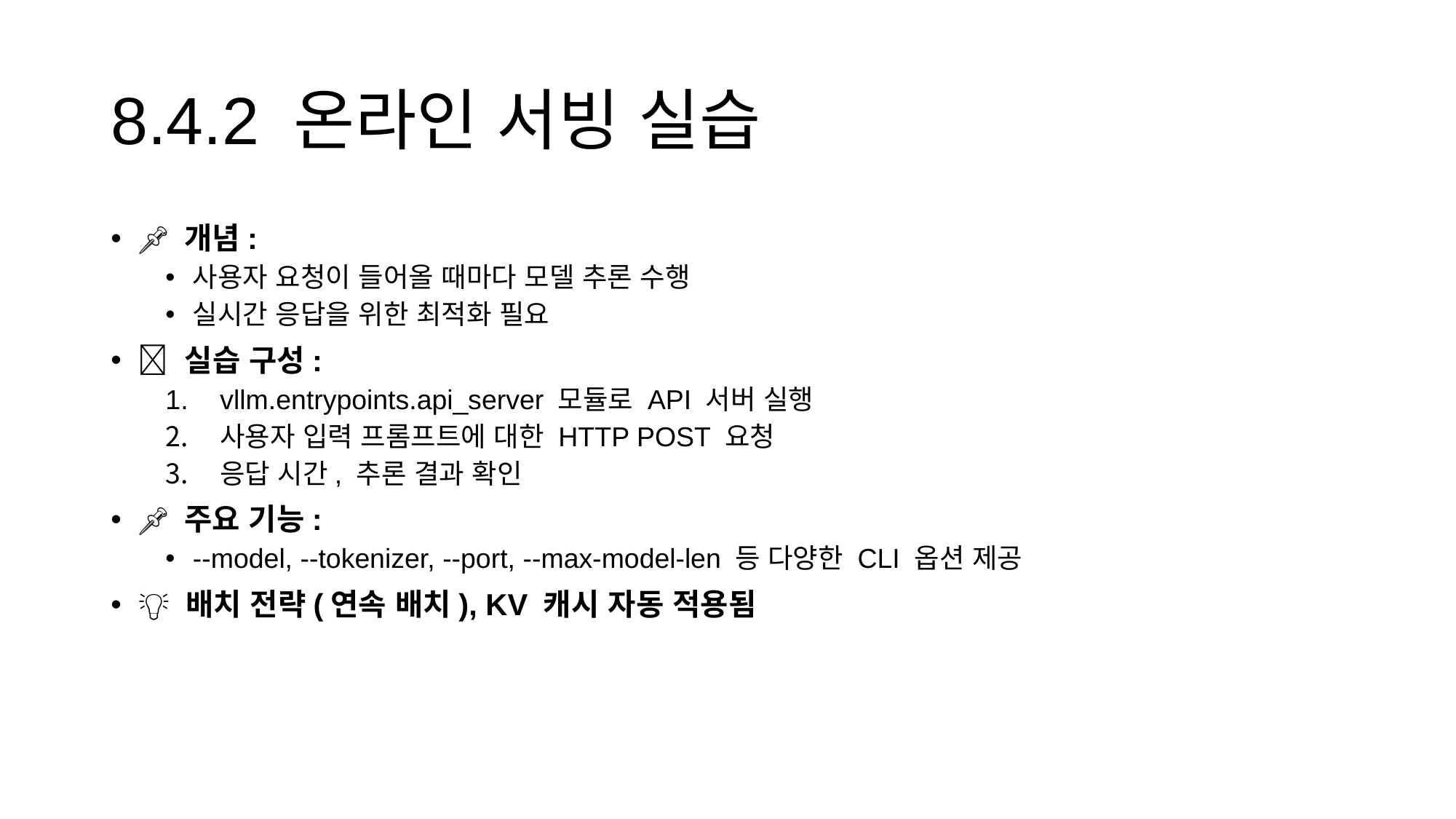

# 8.4.2 온라인 서빙 실습
📌 개념:
사용자 요청이 들어올 때마다 모델 추론 수행
실시간 응답을 위한 최적화 필요
🧪 실습 구성:
vllm.entrypoints.api_server 모듈로 API 서버 실행
사용자 입력 프롬프트에 대한 HTTP POST 요청
응답 시간, 추론 결과 확인
📌 주요 기능:
--model, --tokenizer, --port, --max-model-len 등 다양한 CLI 옵션 제공
💡 배치 전략(연속 배치), KV 캐시 자동 적용됨